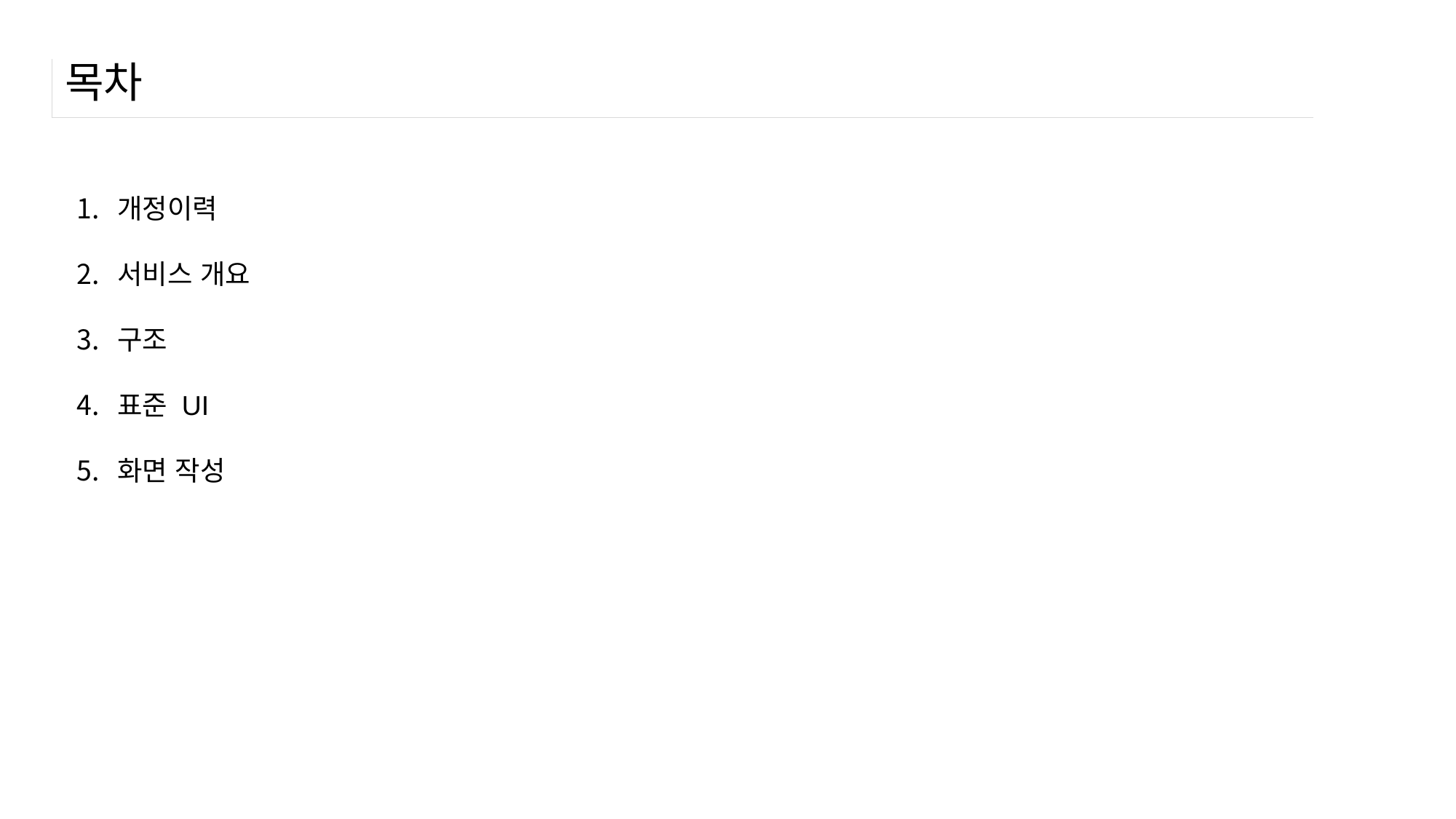

# 목차
개정이력

서비스 개요

구조

표준 UI

화면 작성